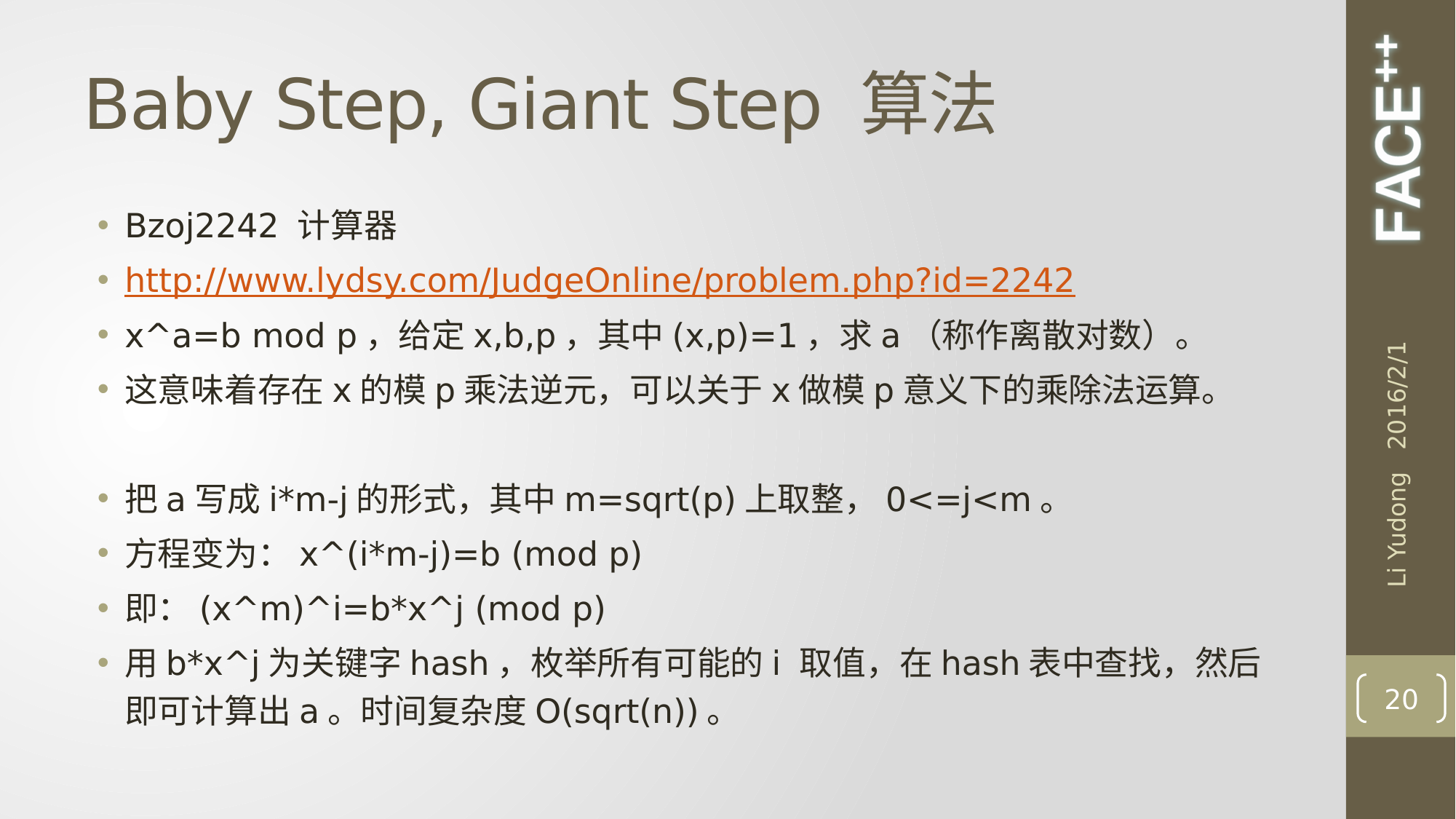

# Baby Step, Giant Step 算法
Bzoj2242 计算器
http://www.lydsy.com/JudgeOnline/problem.php?id=2242
x^a=b mod p，给定x,b,p，其中(x,p)=1，求a（称作离散对数）。
这意味着存在x的模p乘法逆元，可以关于x做模p意义下的乘除法运算。

把a写成i*m-j的形式，其中m=sqrt(p)上取整，0<=j<m。
方程变为：x^(i*m-j)=b (mod p)
即：(x^m)^i=b*x^j (mod p)
用b*x^j为关键字hash，枚举所有可能的i 取值，在hash表中查找，然后即可计算出a。时间复杂度O(sqrt(n))。

2016/2/1
Li Yudong
20